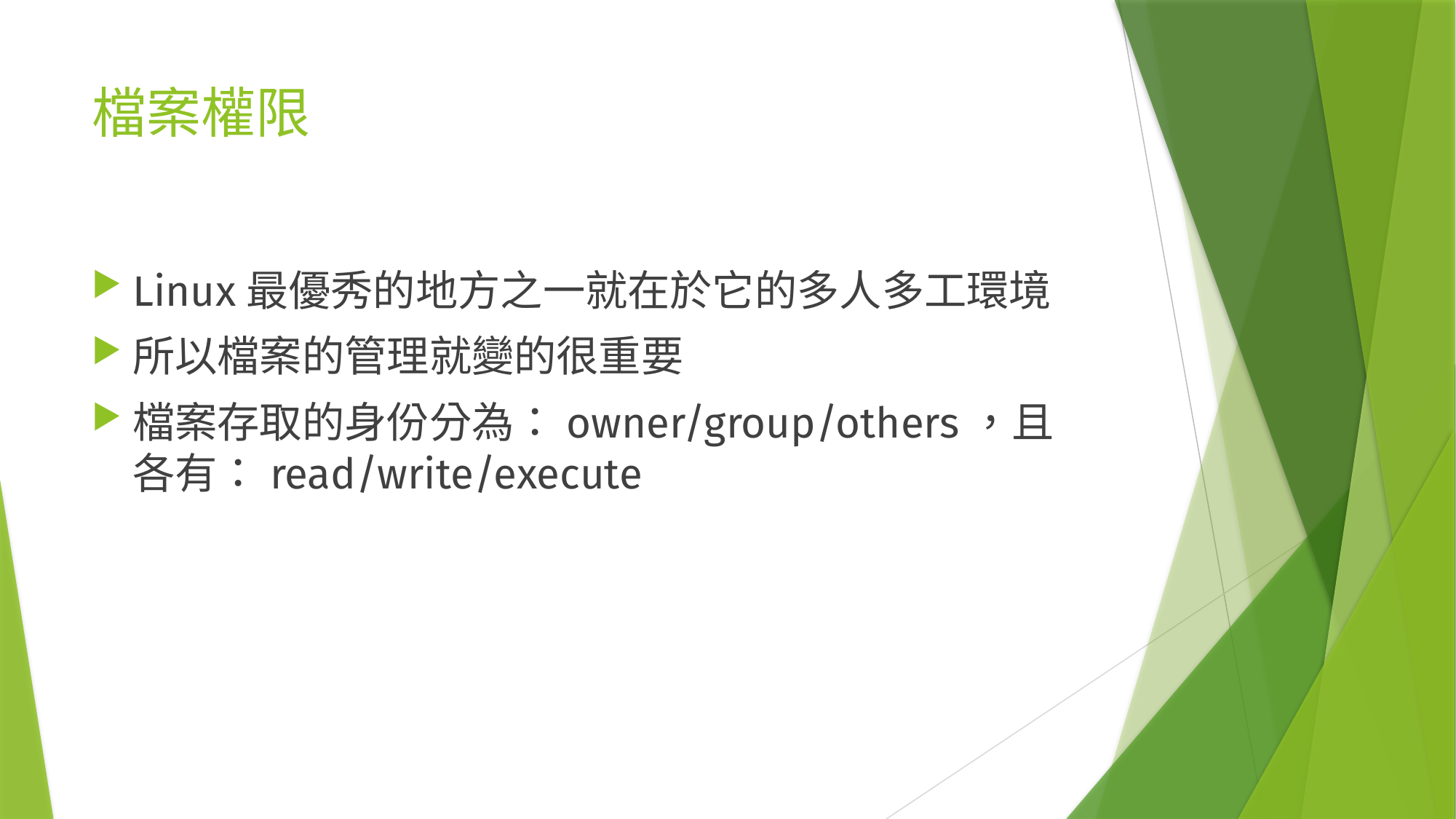

# 檔案權限
Linux最優秀的地方之一就在於它的多人多工環境
所以檔案的管理就變的很重要
檔案存取的身份分為：owner/group/others，且各有：read/write/execute